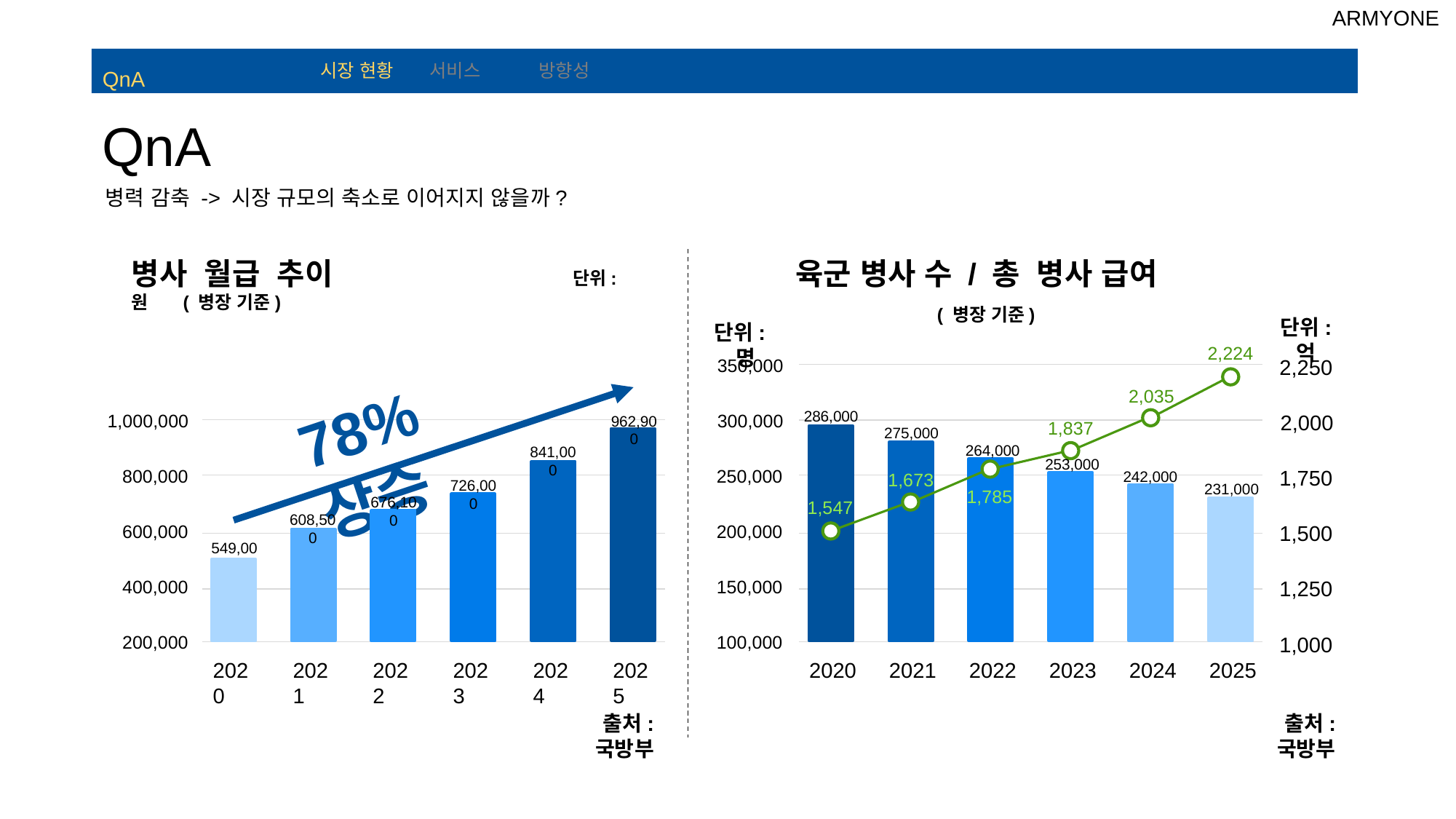

ARMYONE
QnA 		시장 현황	서비스	방향성
# QnA
병력 감축 -> 시장 규모의 축소로 이어지지 않을까?
병사  월급  추이 		                   단위:    원      ( 병장 기준)
육군 병사 수 / 총  병사 급여		   ( 병장 기준)
단위: 억
단위:   명
2,224
350,000
2,250
78% 상승

2,035
286,000
962,900
1,000,000
300,000
2,000

1,837
275,000

264,000
841,000

253,000

242,000
1,673
800,000
250,000
1,750
726,000

231,000

1,785

676,100
1,547

608,500

600,000
200,000
1,500

549,000

400,000
1,250
150,000

200,000
100,000
1,000

2020
2021
2022
2023
2024
2025
2020
2021
2022
2023
2024
2025
출처: 국방부
출처: 국방부